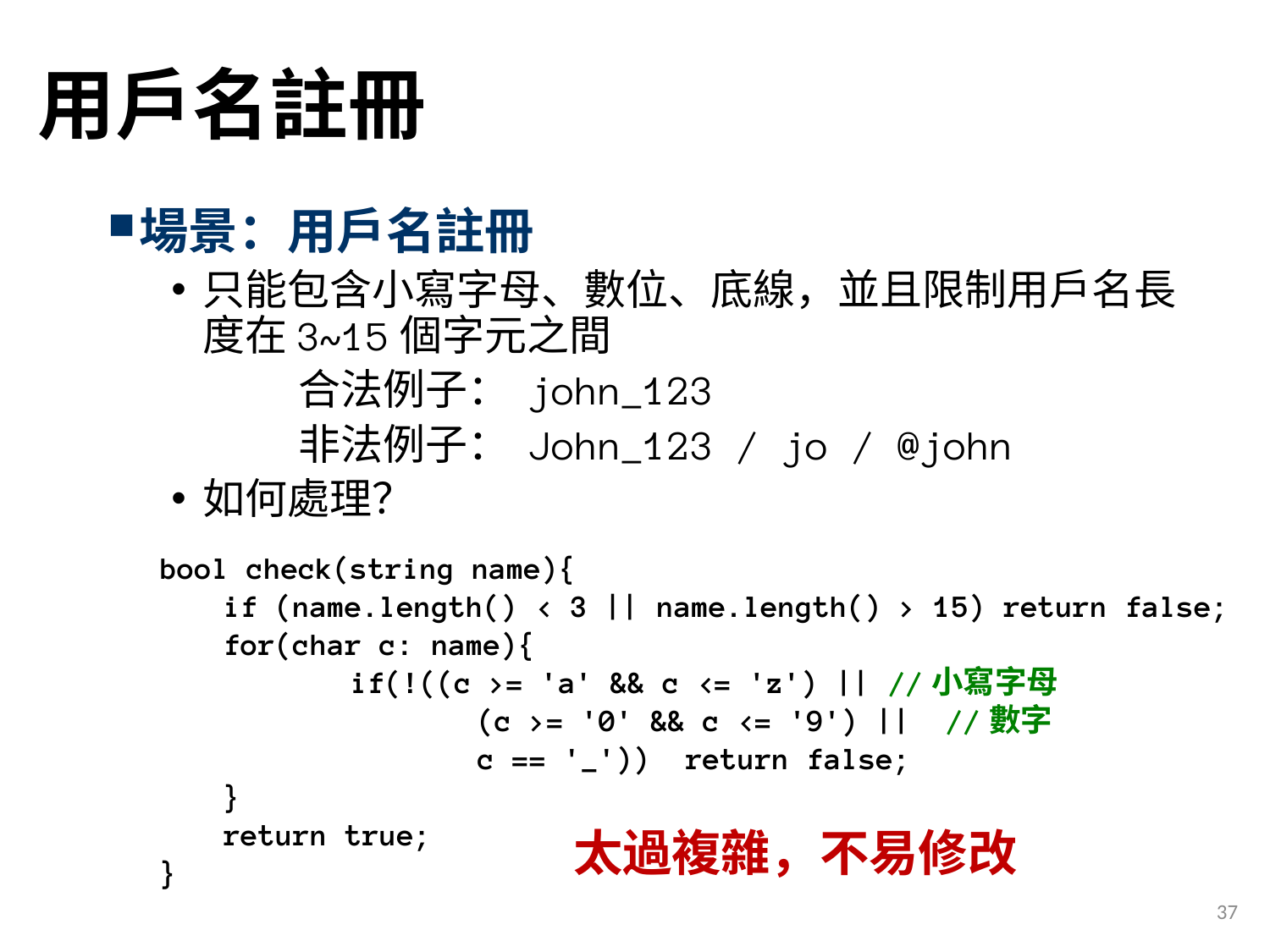

# 用戶名註冊
場景：用戶名註冊
只能包含小寫字母、數位、底線，並且限制用戶名長度在3~15個字元之間
	合法例子： john_123
	非法例子： John_123 / jo / @john
如何處理？

bool check(string name){
if (name.length() < 3 || name.length() > 15) return false;
for(char c: name){
	if(!((c >= 'a' && c <= 'z') || //小寫字母
		(c >= '0' && c <= '9') ||  //數字
		c == '_'))  return false;
}
return true;
}
太過複雜，不易修改
37